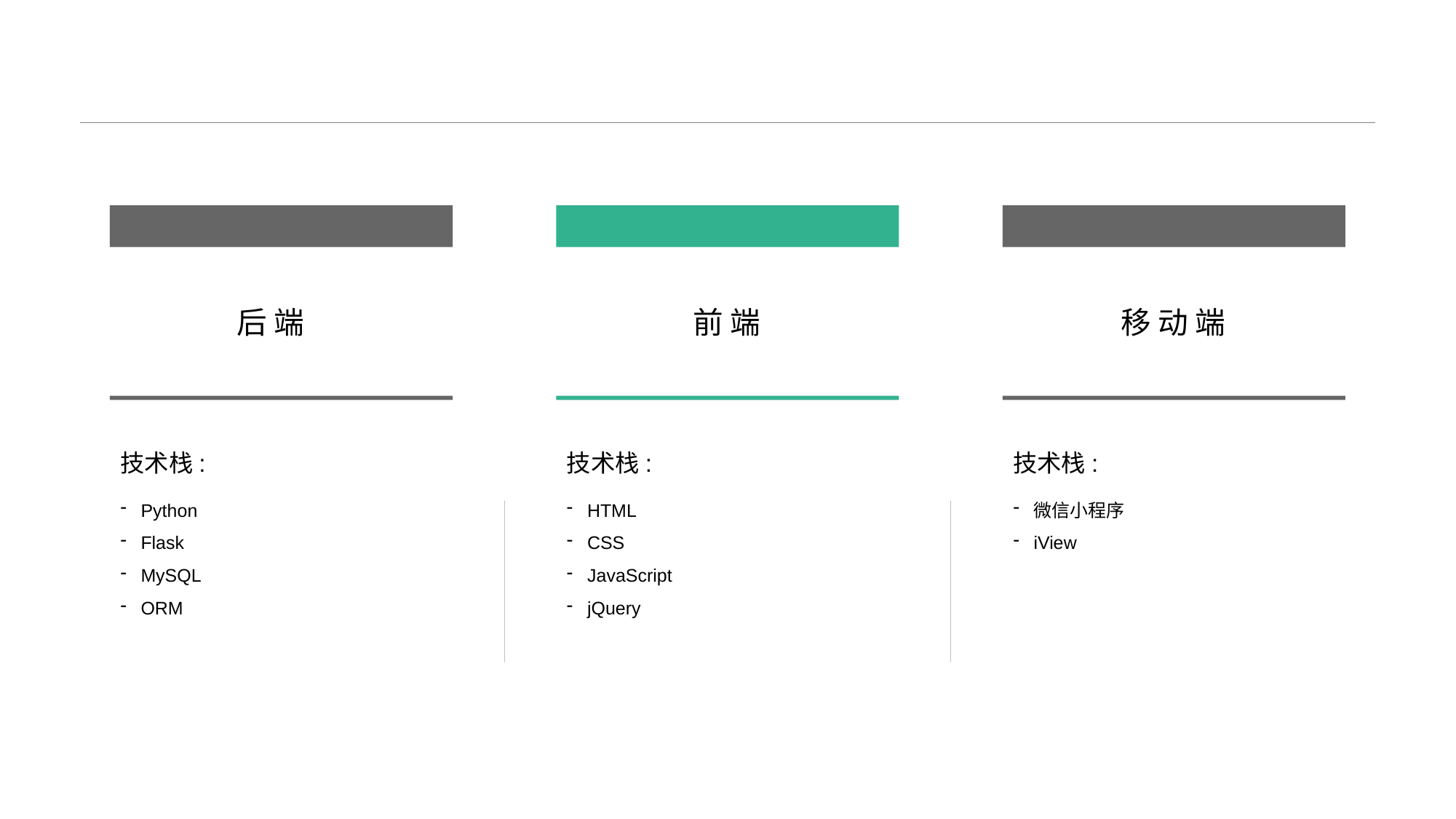

#

后 端
前 端
移 动 端

技术栈:
技术栈:
技术栈:
Python
Flask
MySQL
ORM
HTML
CSS
JavaScript
jQuery
微信小程序
iView